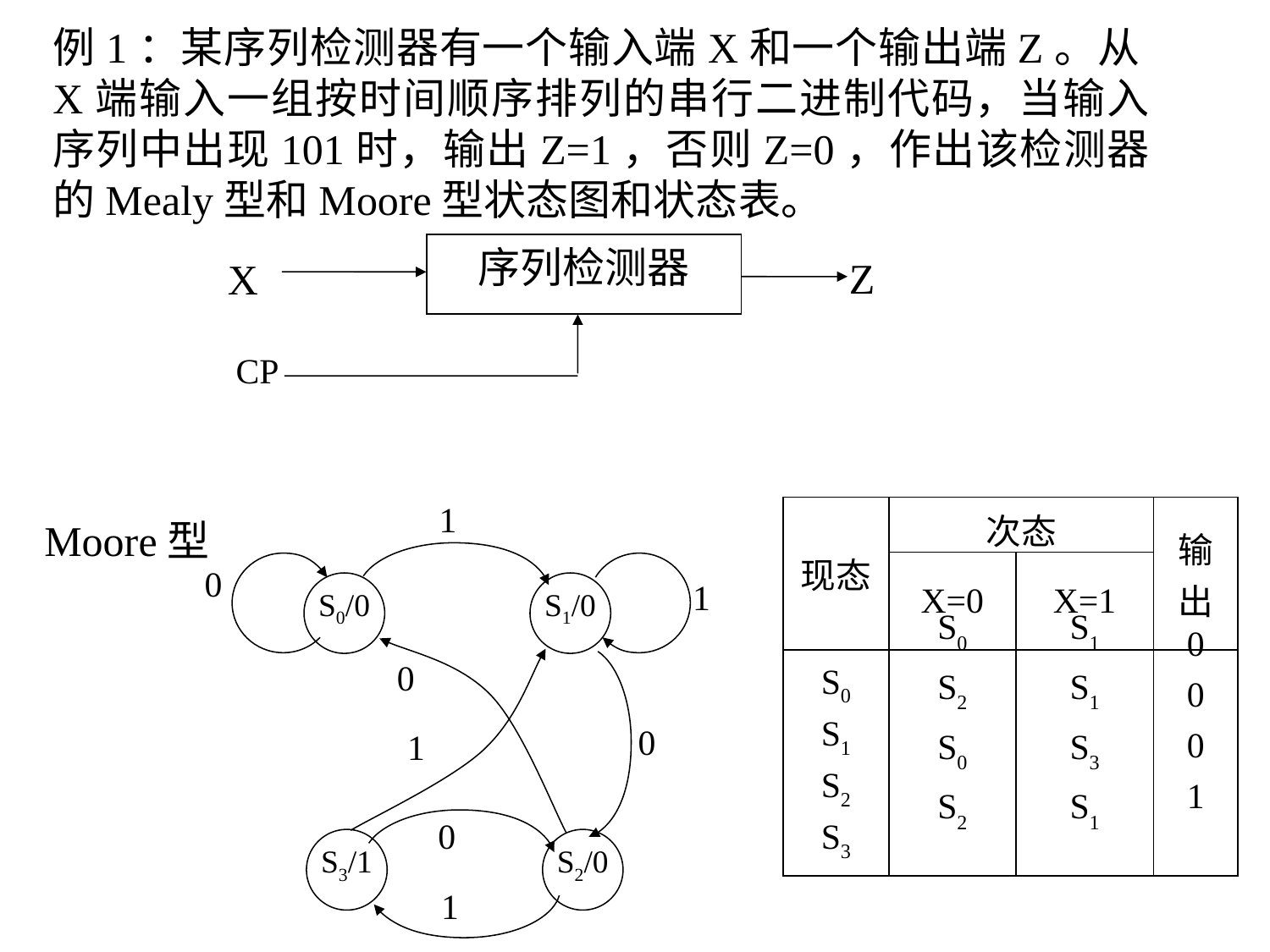

例1：某序列检测器有一个输入端X和一个输出端Z。从X端输入一组按时间顺序排列的串行二进制代码，当输入序列中出现101时，输出Z=1，否则Z=0，作出该检测器的Mealy型和Moore型状态图和状态表。
序列检测器
Z
X

CP

1
| 现态 | 次态 |  | 输出 |
| --- | --- | --- | --- |
|  | X=0 | X=1 |  |
| S0 S1 S2 S3 |  |  |  |
Moore型

0
S0/0
S1/0
1
S0
S2
S0
S2
S1
S1
S3
S1
0
0
0
1

0

0
1

0
S3/1
S2/0
1